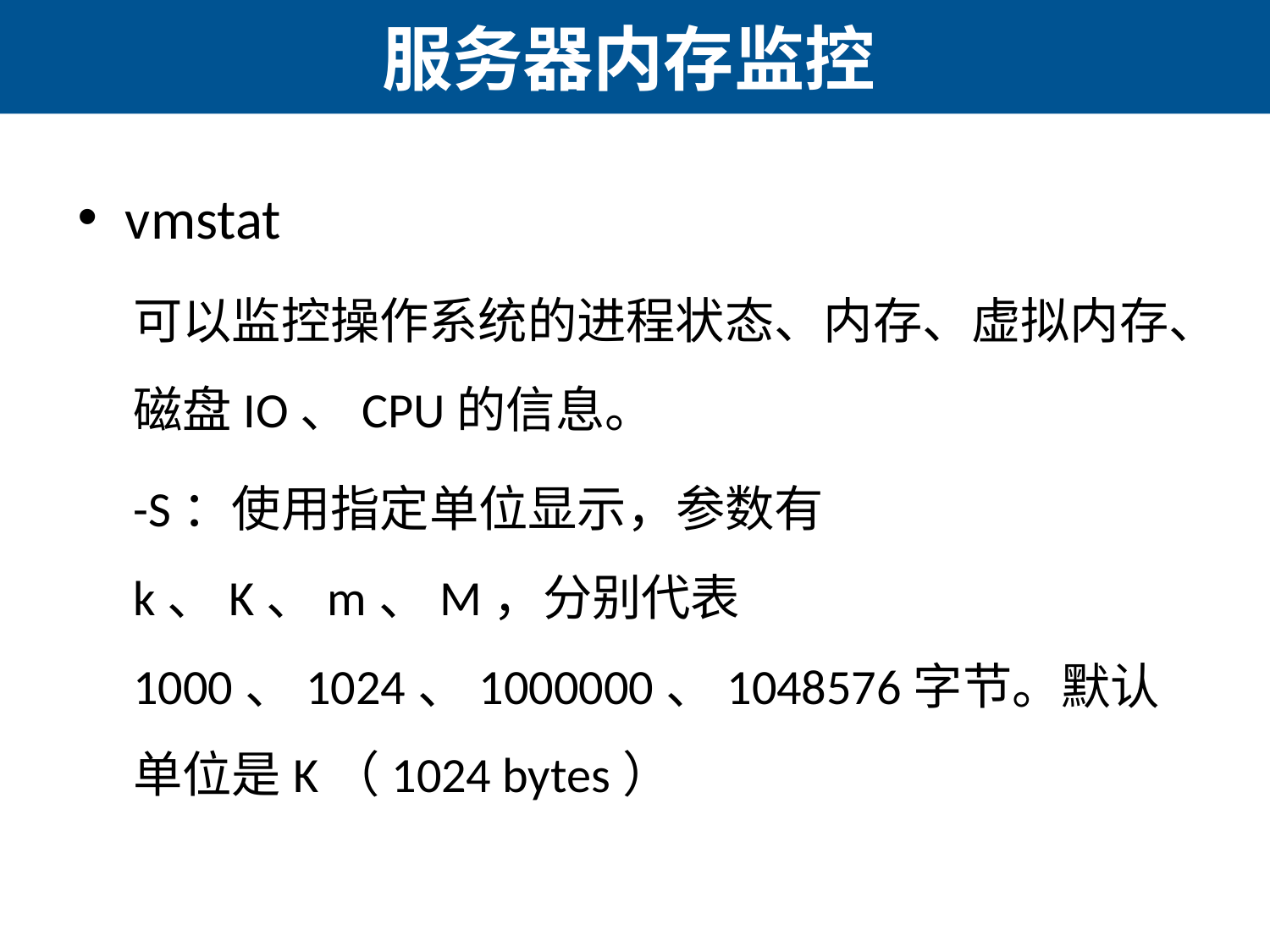

# 服务器内存监控
vmstat
可以监控操作系统的进程状态、内存、虚拟内存、磁盘IO、CPU的信息。
-S：使用指定单位显示，参数有k、K、m、M，分别代表1000、1024、1000000、1048576字节。默认单位是K（1024 bytes）